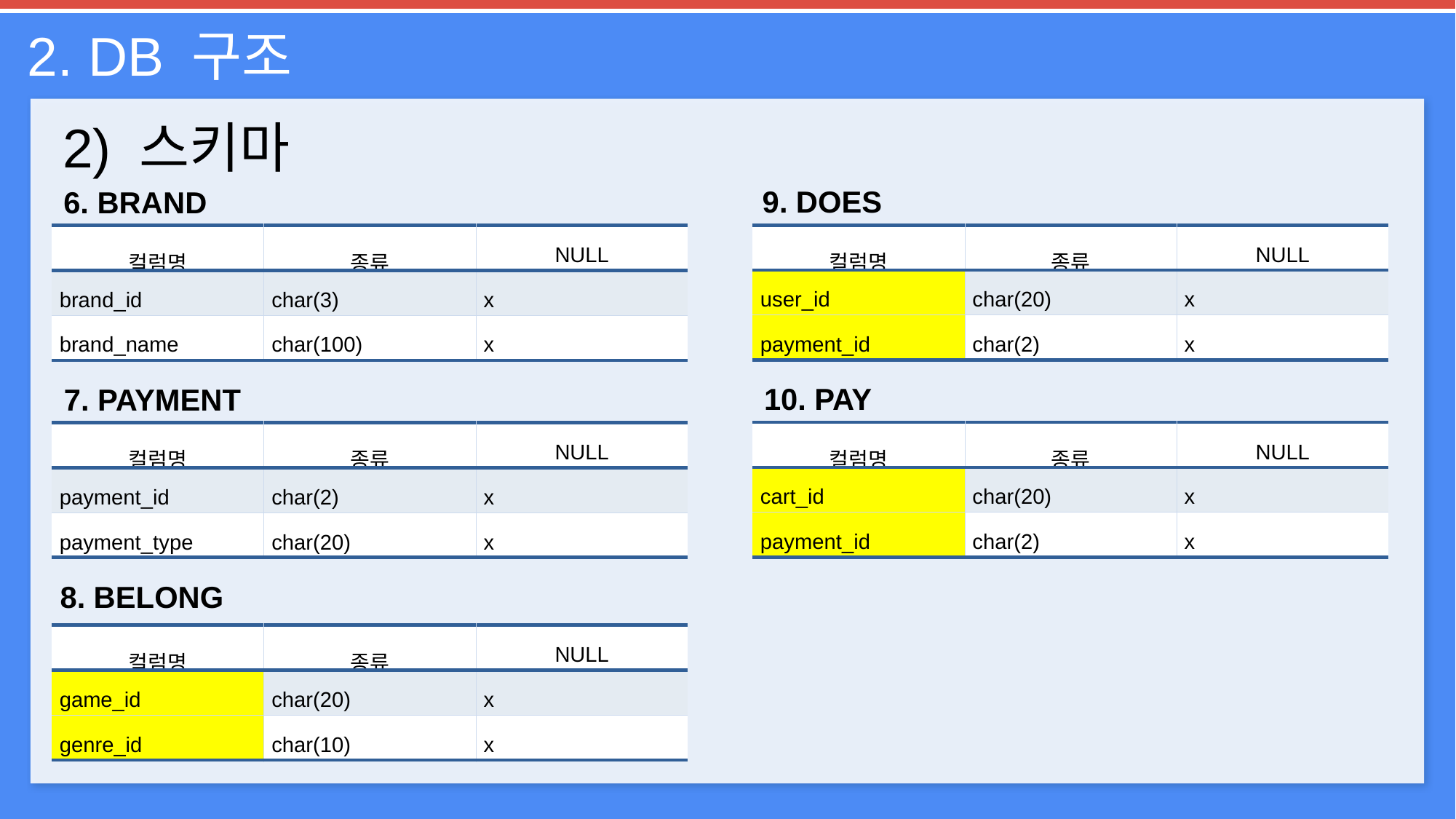

2. DB 구조

2) 스키마
9. DOES
6. BRAND
| 컬럼명 | 종류 | NULL |
| --- | --- | --- |
| user\_id | char(20) | x |
| payment\_id | char(2) | x |
| 컬럼명 | 종류 | NULL |
| --- | --- | --- |
| brand\_id | char(3) | x |
| brand\_name | char(100) | x |
10. PAY
7. PAYMENT
| 컬럼명 | 종류 | NULL |
| --- | --- | --- |
| cart\_id | char(20) | x |
| payment\_id | char(2) | x |
| 컬럼명 | 종류 | NULL |
| --- | --- | --- |
| payment\_id | char(2) | x |
| payment\_type | char(20) | x |
8. BELONG
| 컬럼명 | 종류 | NULL |
| --- | --- | --- |
| game\_id | char(20) | x |
| genre\_id | char(10) | x |